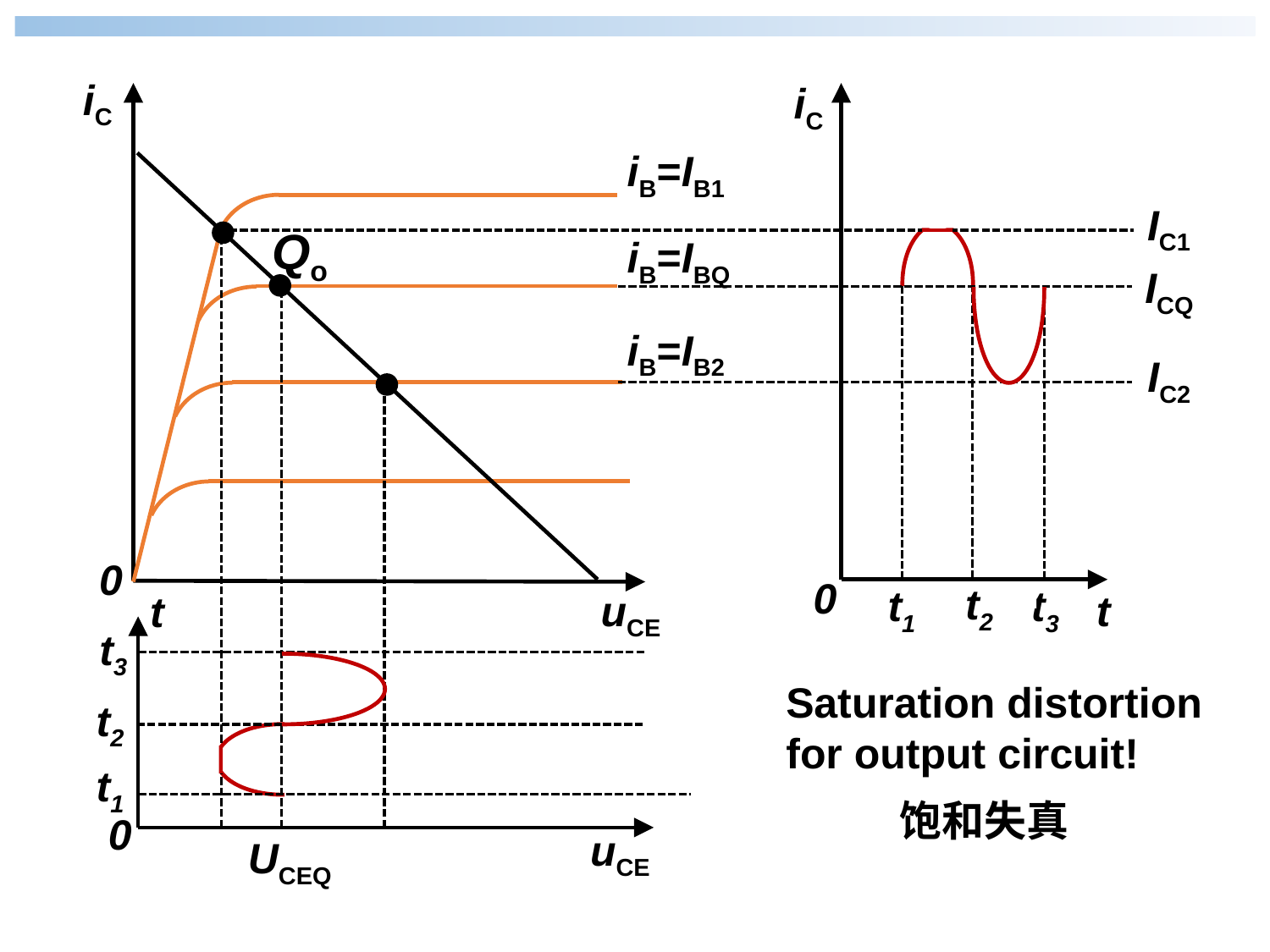

iC
uCE

iB=IBQ

iC
iB=IB1

IC1

Qo

ICQ

iB=IB2
IC2

0
0
t2
t1
t3
t
t
uCE

t3
Saturation distortion for output circuit!
t2

t1
饱和失真
0
UCEQ